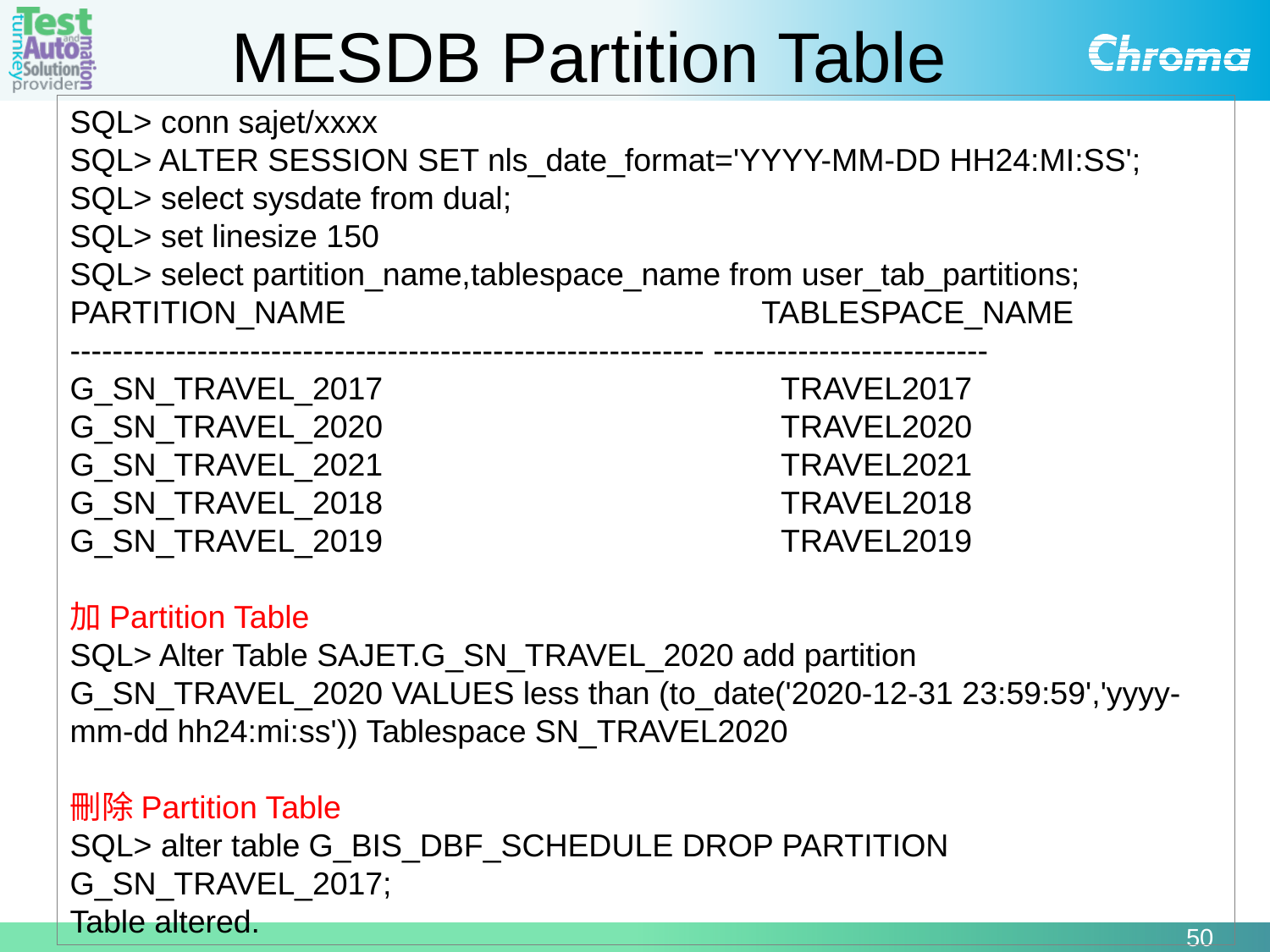

MESDB Partition Table
SQL> conn sajet/xxxx
SQL> ALTER SESSION SET nls_date_format='YYYY-MM-DD HH24:MI:SS';
SQL> select sysdate from dual;
SQL> set linesize 150
SQL> select partition_name,tablespace_name from user_tab_partitions;
PARTITION_NAME                                               TABLESPACE_NAME
------------------------------------------------------------ --------------------------
G_SN_TRAVEL_2017                                             TRAVEL2017
G_SN_TRAVEL_2020                                             TRAVEL2020
G_SN_TRAVEL_2021                                             TRAVEL2021
G_SN_TRAVEL_2018                                             TRAVEL2018
G_SN_TRAVEL_2019                                             TRAVEL2019

加Partition Table
SQL> Alter Table SAJET.G_SN_TRAVEL_2020 add partition G_SN_TRAVEL_2020 VALUES less than (to_date('2020-12-31 23:59:59','yyyy-mm-dd hh24:mi:ss')) Tablespace SN_TRAVEL2020

刪除Partition Table
SQL> alter table G_BIS_DBF_SCHEDULE DROP PARTITION G_SN_TRAVEL_2017;
Table altered.